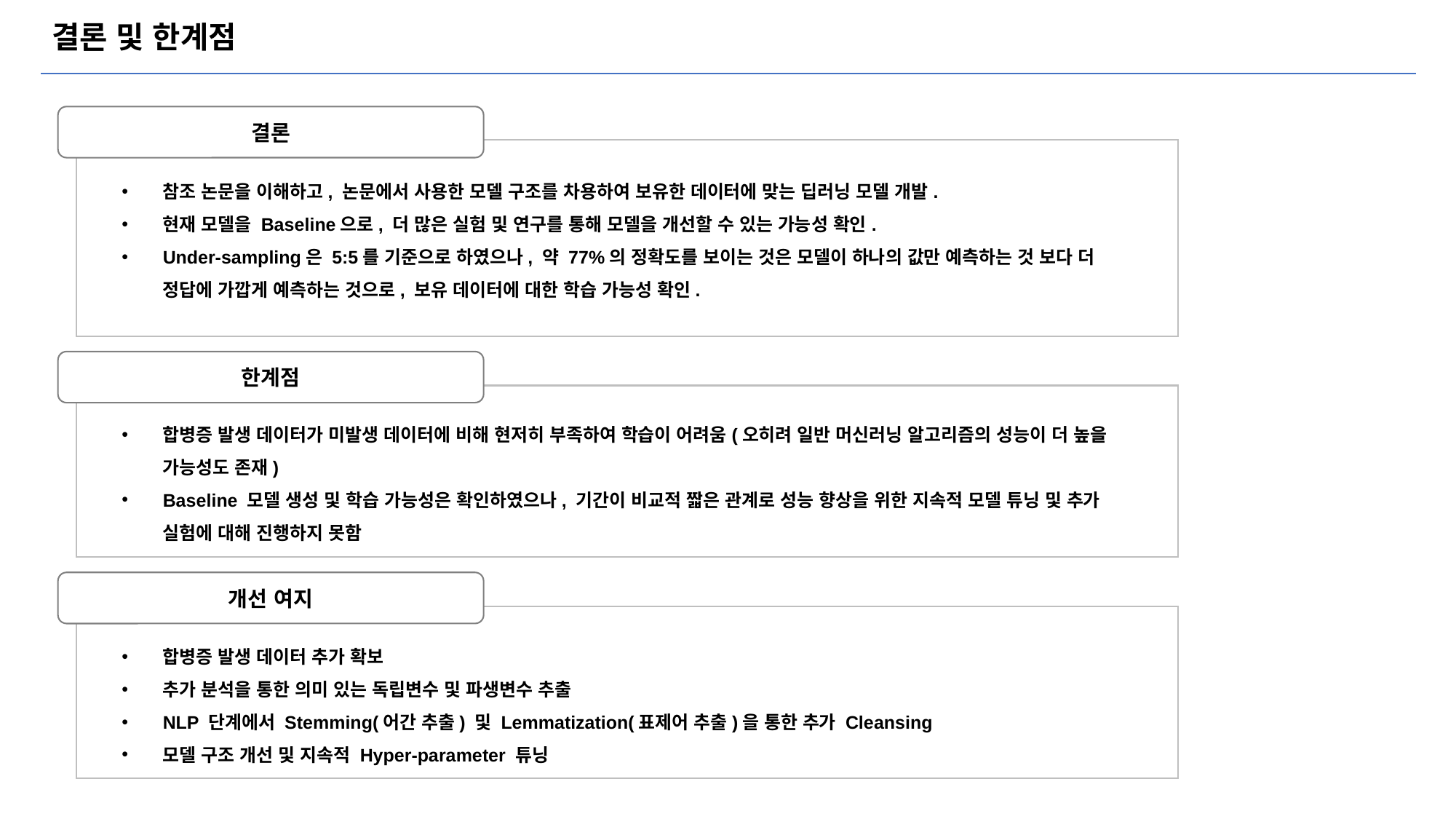

# 결론 및 한계점
결론

참조 논문을 이해하고, 논문에서 사용한 모델 구조를 차용하여 보유한 데이터에 맞는 딥러닝 모델 개발.
현재 모델을 Baseline으로, 더 많은 실험 및 연구를 통해 모델을 개선할 수 있는 가능성 확인.
Under-sampling은 5:5를 기준으로 하였으나, 약 77%의 정확도를 보이는 것은 모델이 하나의 값만 예측하는 것 보다 더 정답에 가깝게 예측하는 것으로, 보유 데이터에 대한 학습 가능성 확인.
한계점

합병증 발생 데이터가 미발생 데이터에 비해 현저히 부족하여 학습이 어려움(오히려 일반 머신러닝 알고리즘의 성능이 더 높을 가능성도 존재)
Baseline 모델 생성 및 학습 가능성은 확인하였으나, 기간이 비교적 짧은 관계로 성능 향상을 위한 지속적 모델 튜닝 및 추가 실험에 대해 진행하지 못함
개선 여지

합병증 발생 데이터 추가 확보
추가 분석을 통한 의미 있는 독립변수 및 파생변수 추출
NLP 단계에서 Stemming(어간 추출) 및 Lemmatization(표제어 추출)을 통한 추가 Cleansing
모델 구조 개선 및 지속적 Hyper-parameter 튜닝